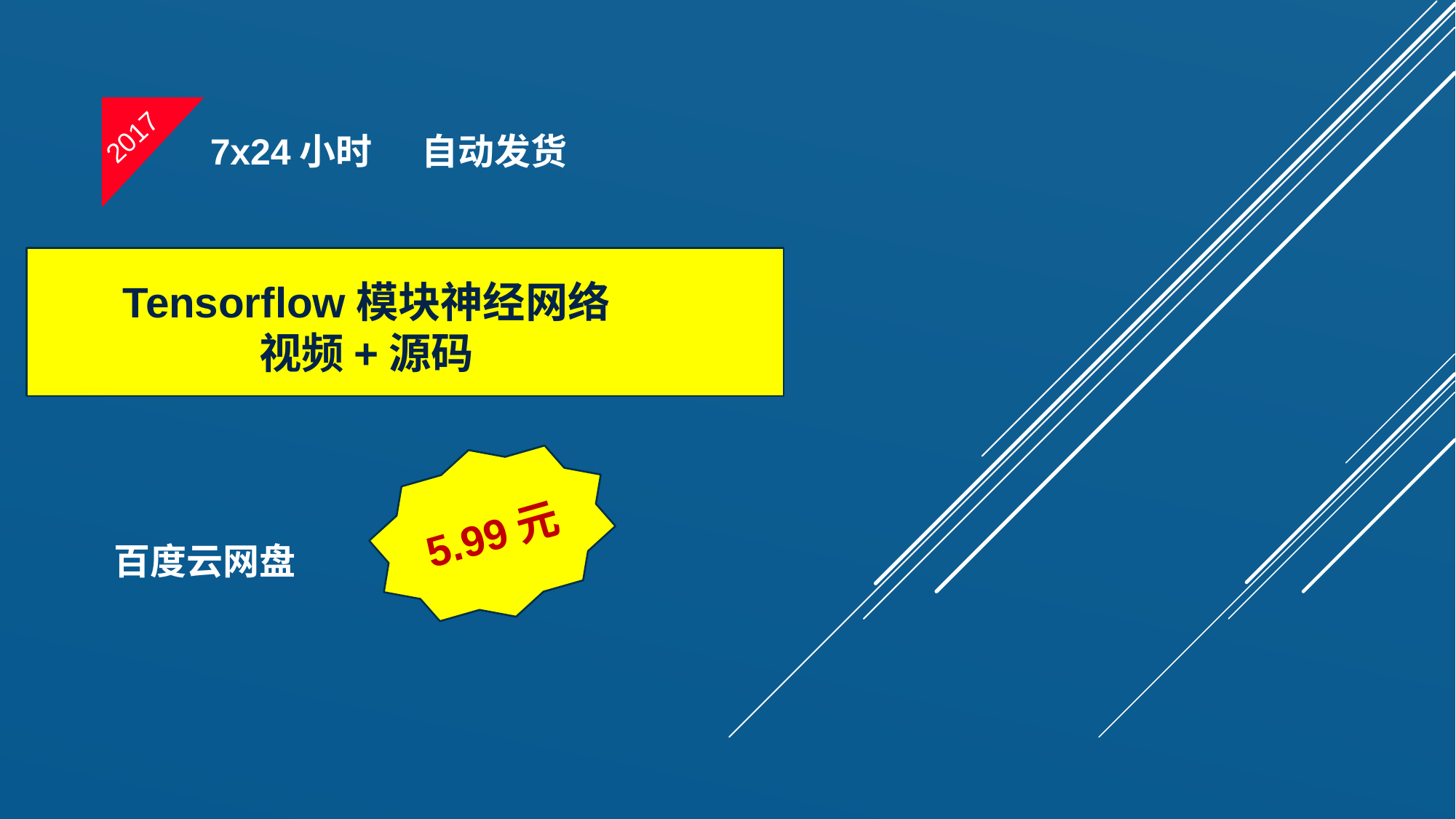

2017
7x24小时      自动发货

Tensorflow模块神经网络
视频+源码
5.99元
百度云网盘